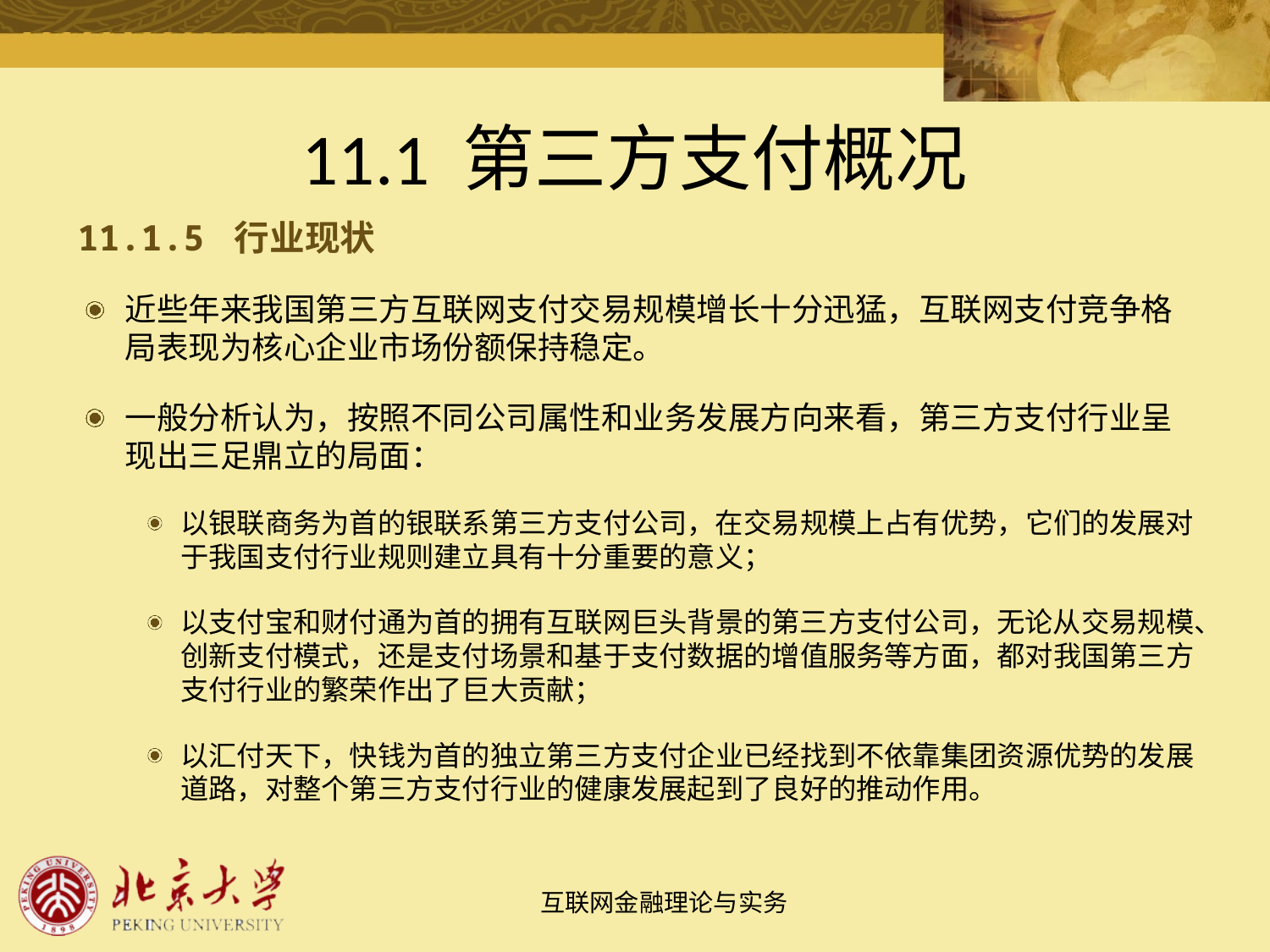

# 11.1 第三方支付概况
11.1.5 行业现状
近些年来我国第三方互联网支付交易规模增长十分迅猛，互联网支付竞争格局表现为核心企业市场份额保持稳定。
一般分析认为，按照不同公司属性和业务发展方向来看，第三方支付行业呈现出三足鼎立的局面：
以银联商务为首的银联系第三方支付公司，在交易规模上占有优势，它们的发展对于我国支付行业规则建立具有十分重要的意义；
以支付宝和财付通为首的拥有互联网巨头背景的第三方支付公司，无论从交易规模、创新支付模式，还是支付场景和基于支付数据的增值服务等方面，都对我国第三方支付行业的繁荣作出了巨大贡献；
以汇付天下，快钱为首的独立第三方支付企业已经找到不依靠集团资源优势的发展道路，对整个第三方支付行业的健康发展起到了良好的推动作用。